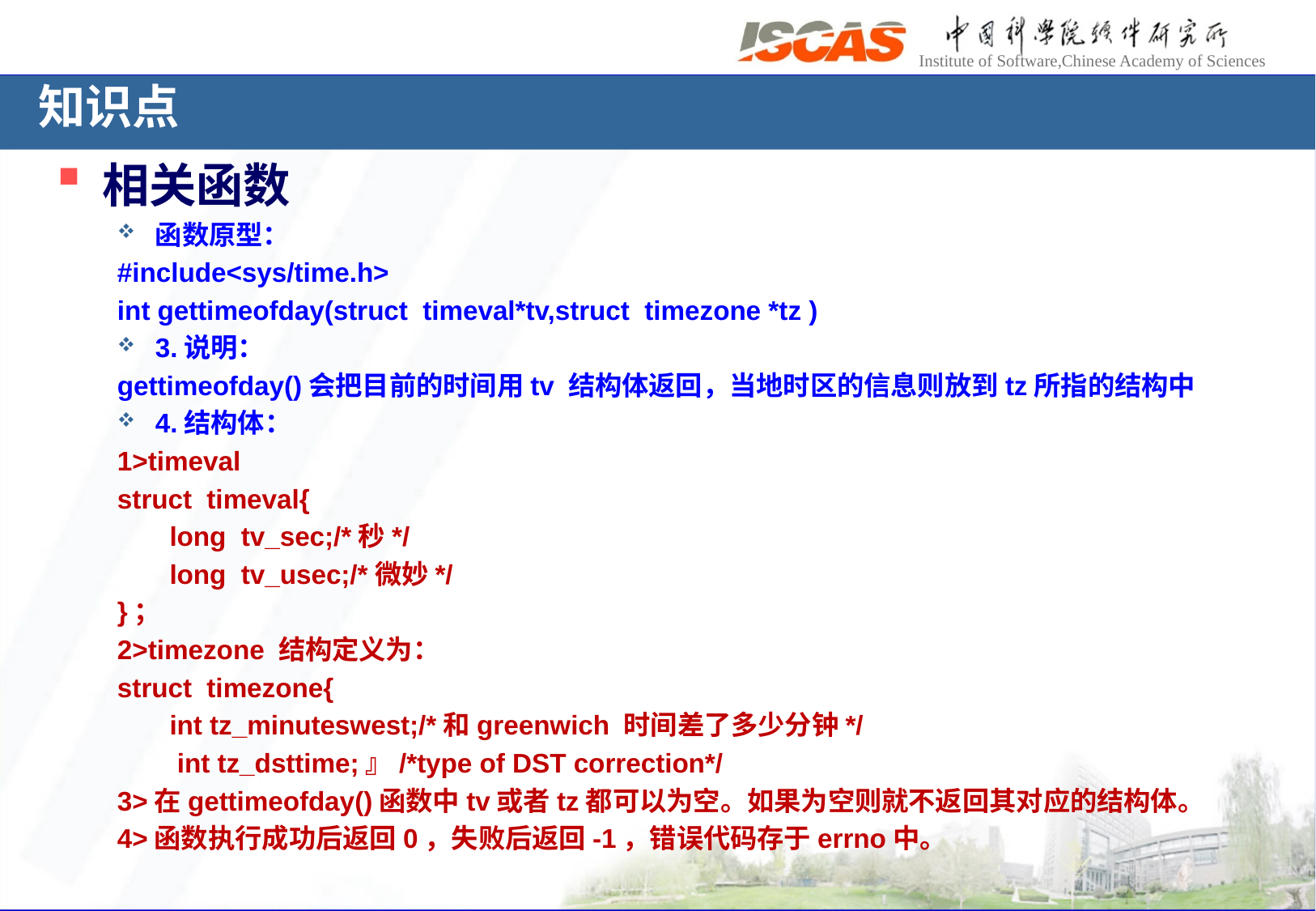

知识点
相关函数
函数原型：
#include<sys/time.h>
int gettimeofday(struct  timeval*tv,struct  timezone *tz )
3.说明：
gettimeofday()会把目前的时间用tv 结构体返回，当地时区的信息则放到tz所指的结构中
4.结构体：
1>timeval
struct  timeval{
       long  tv_sec;/*秒*/
       long  tv_usec;/*微妙*/
}；
2>timezone 结构定义为：
struct  timezone{
       int tz_minuteswest;/*和greenwich 时间差了多少分钟*/
        int tz_dsttime;』/*type of DST correction*/
3>在gettimeofday()函数中tv或者tz都可以为空。如果为空则就不返回其对应的结构体。
4>函数执行成功后返回0，失败后返回-1，错误代码存于errno中。